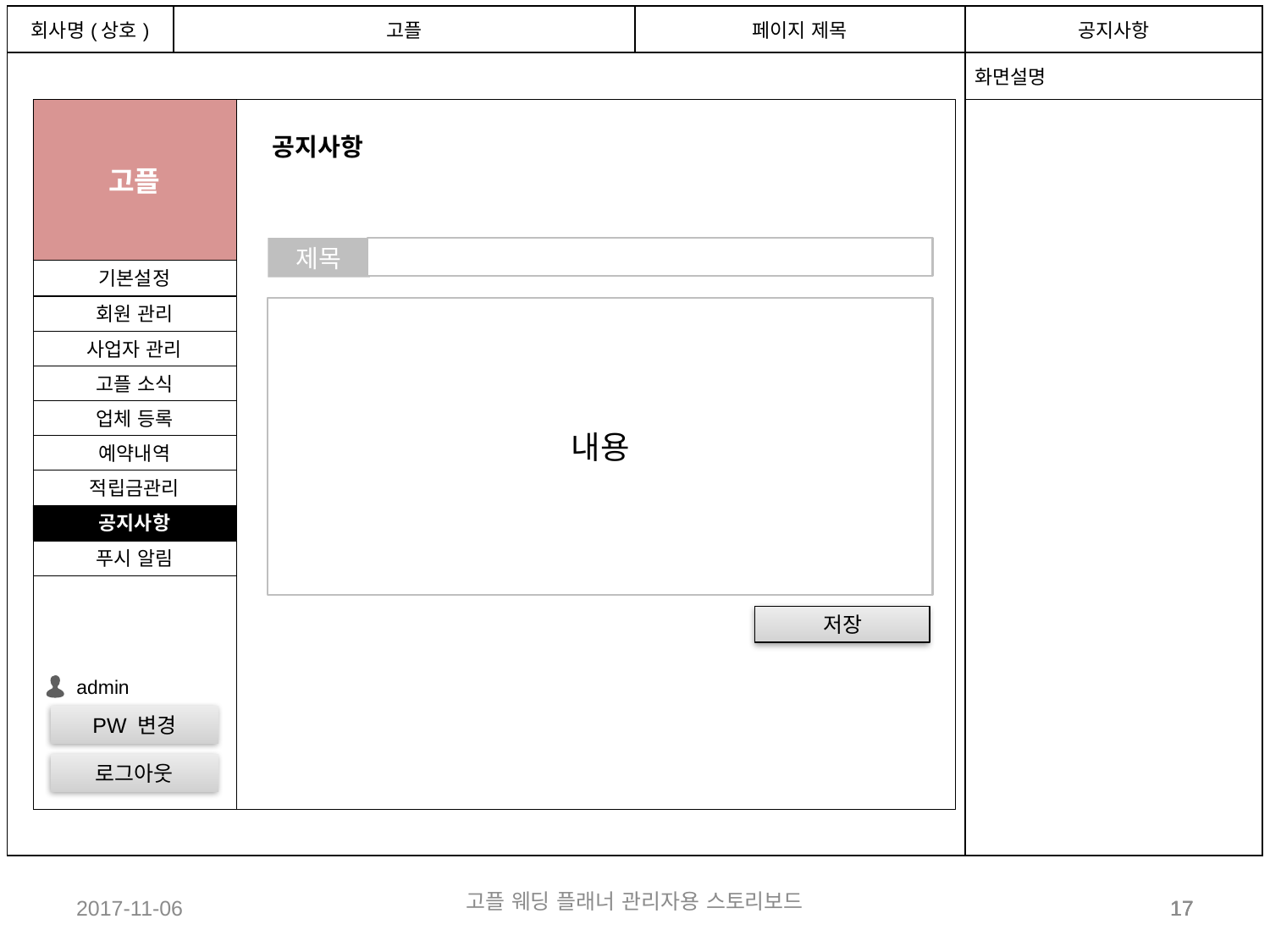

| 회사명(상호) | 고플 | 페이지 제목 | 공지사항 |
| --- | --- | --- | --- |
|  |  |  | 화면설명 |
|  |  |  |  |

고플
공지사항

제목
기본설정
회원 관리
내용
사업자 관리
고플 소식
업체 등록
예약내역
적립금관리
공지사항
푸시 알림

저장
admin

PW 변경
로그아웃
고플 웨딩 플래너 관리자용 스토리보드
2017-11-06
17
17
17